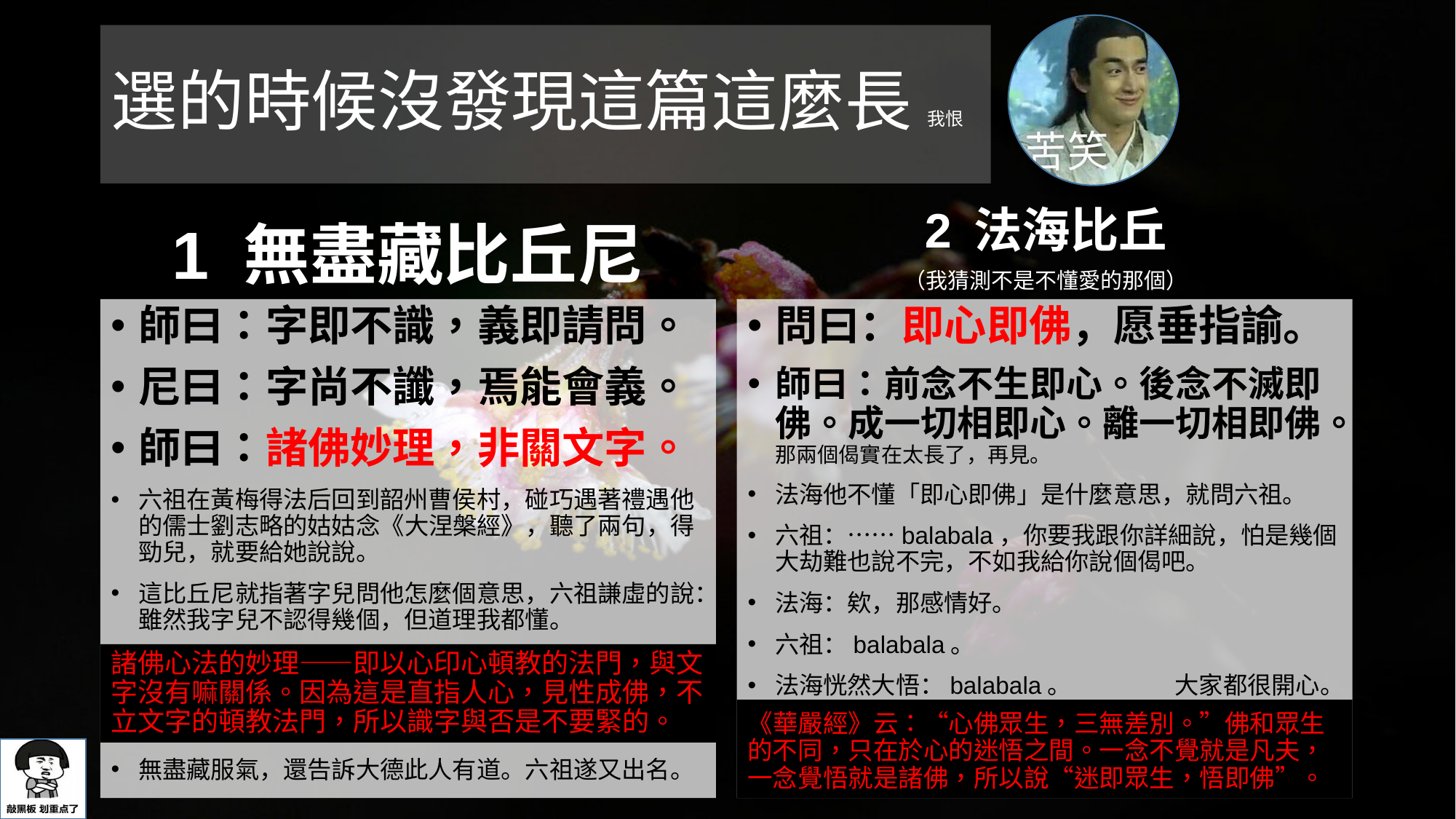

# 選的時候沒發現這篇這麼長 我恨
1 無盡藏比丘尼
2 法海比丘
（我猜測不是不懂愛的那個）
師曰：字即不識，義即請問。
尼曰：字尚不讖，焉能會義。
師曰：諸佛妙理，非關文字。
六祖在黃梅得法后回到韶州曹侯村，碰巧遇著禮遇他的儒士劉志略的姑姑念《大涅槃經》，聽了兩句，得勁兒，就要給她說說。
這比丘尼就指著字兒問他怎麼個意思，六祖謙虛的說：雖然我字兒不認得幾個，但道理我都懂。
無盡藏也不信邪，心說你大字不識一個，能會個啥。
六祖誰啊，一瞅她表情就明白她心裡打小九九了。就跟她說：三世諸佛的微妙道理可並不在這文字上。
無盡藏服氣，還告訴大德此人有道。六祖遂又出名。
問曰：即心即佛，愿垂指諭。
師曰：前念不生即心。後念不滅即佛。成一切相即心。離一切相即佛。那兩個偈實在太長了，再見。
法海他不懂「即心即佛」是什麼意思，就問六祖。
六祖：……balabala，你要我跟你詳細說，怕是幾個大劫難也說不完，不如我給你說個偈吧。
法海：欸，那感情好。
六祖：balabala。
法海恍然大悟：balabala。                   大家都很開心。
佛就是心，心就是佛。分開了是凡夫，調和在一起那和三世諸佛也就沒什麼差別了。

諸佛心法的妙理——即以心印心頓教的法門，與文字沒有嘛關係。因為這是直指人心，見性成佛，不立文字的頓教法門，所以識字與否是不要緊的。
《華嚴經》云：“心佛眾生，三無差別。”佛和眾生的不同，只在於心的迷悟之間。一念不覺就是凡夫，一念覺悟就是諸佛，所以說“迷即眾生，悟即佛”。